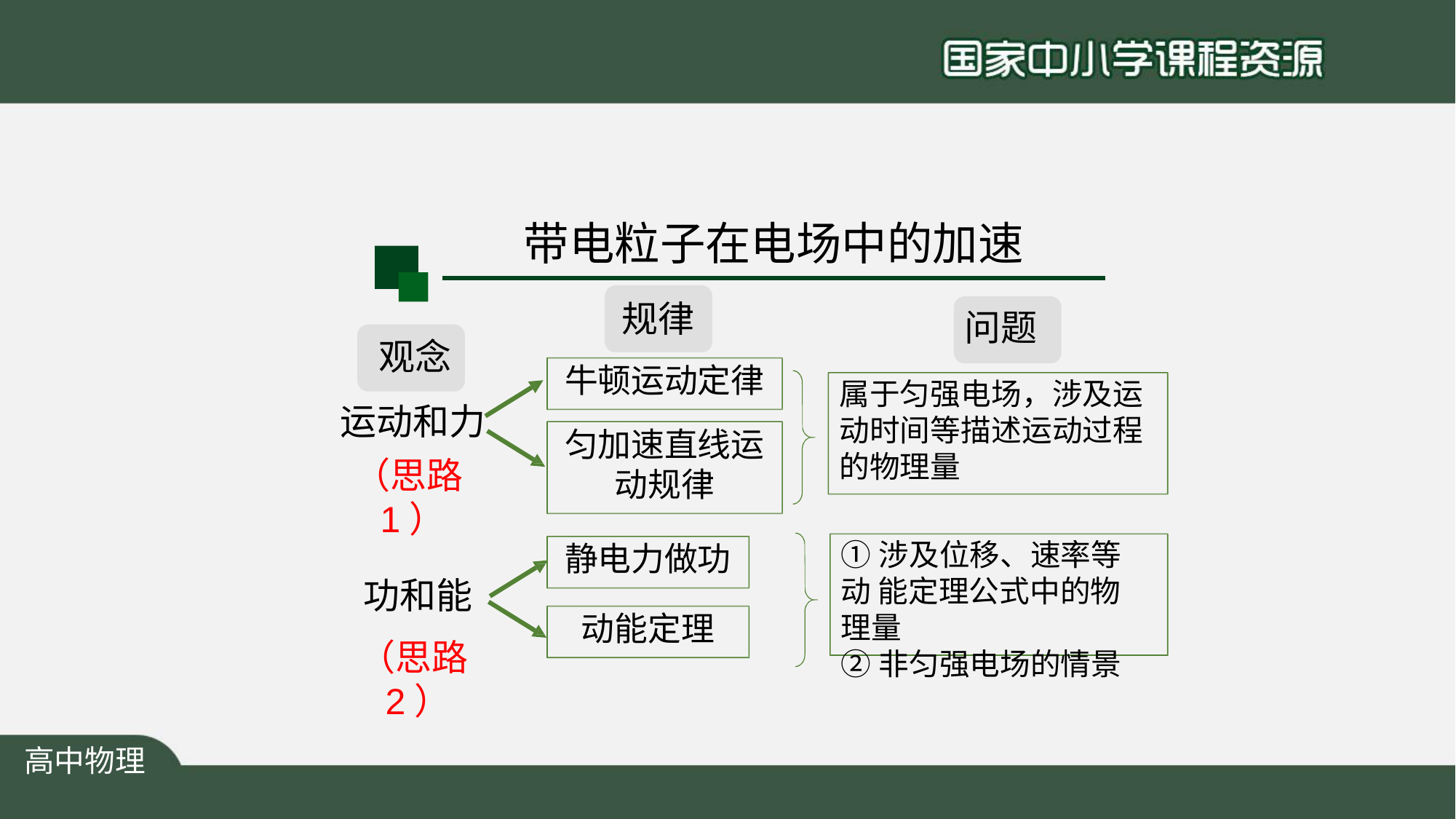

# 带电粒子在电场中的加速

规律
牛顿运动定律
匀加速直线运 动规律
静电力做功 动能定理

问题
属于匀强电场，涉及运 动时间等描述运动过程 的物理量
观念
运动和力
（思路1）

①涉及位移、速率等动 能定理公式中的物理量
②非匀强电场的情景

功和能
（思路2）

高中物理